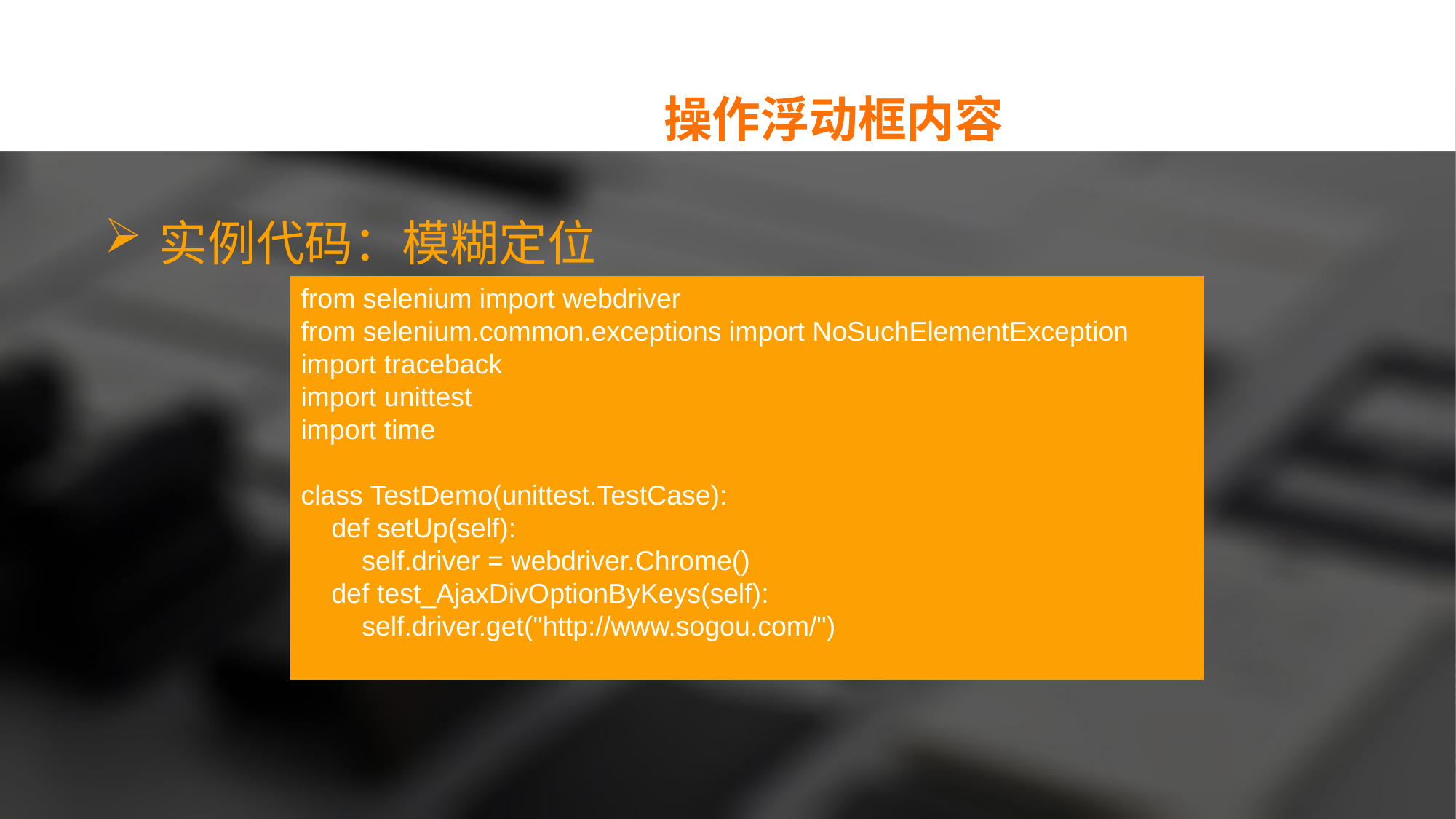

操作浮动框内容
实例代码：模糊定位
from selenium import webdriver
from selenium.common.exceptions import NoSuchElementException
import traceback
import unittest
import time

class TestDemo(unittest.TestCase):
    def setUp(self):
        self.driver = webdriver.Chrome()
    def test_AjaxDivOptionByKeys(self):
        self.driver.get("http://www.sogou.com/")